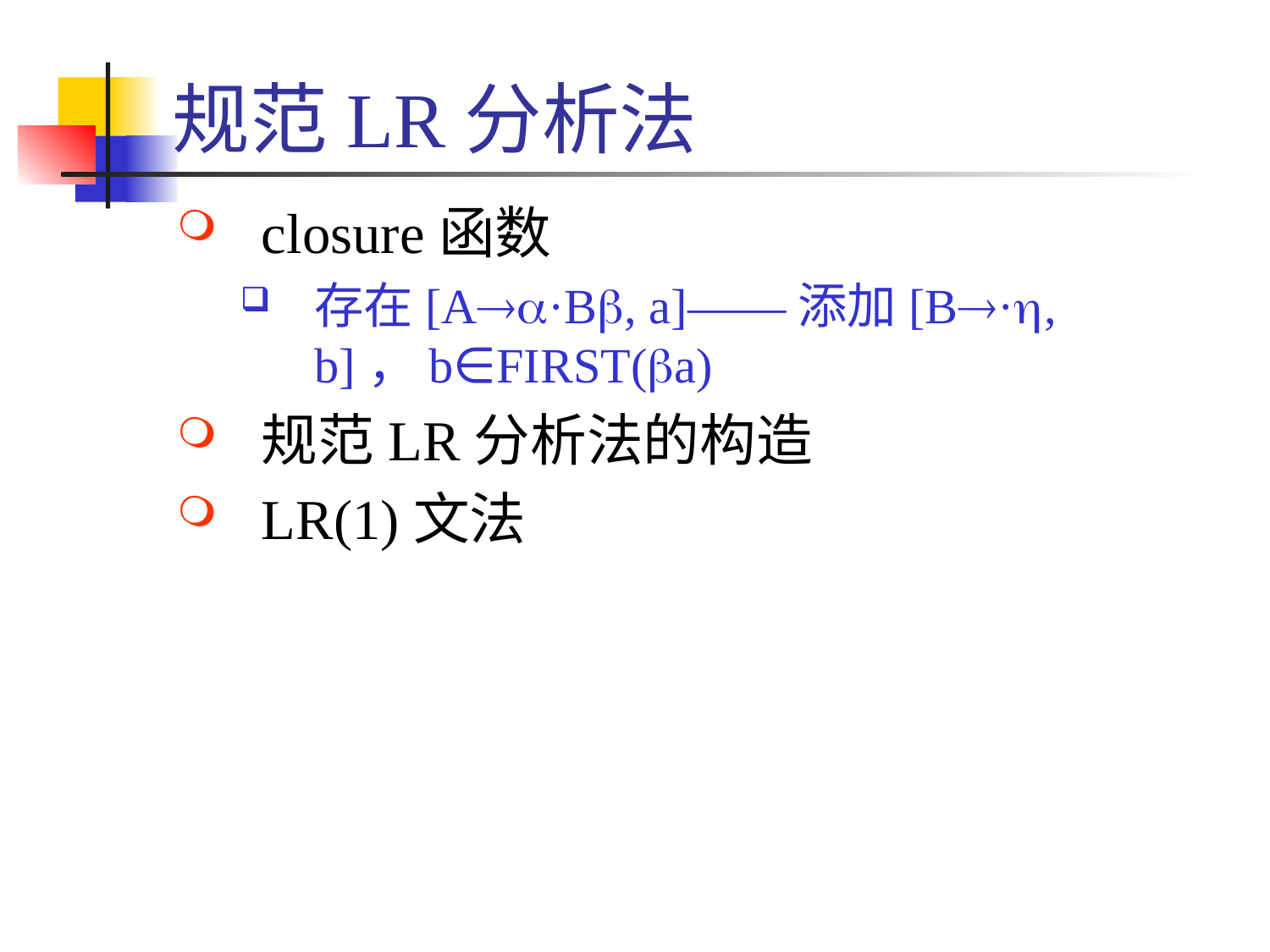

# 规范LR分析法
closure函数
存在[A→α·Bβ, a]——添加[B→·η, b]，b∈FIRST(βa)
规范LR分析法的构造
LR(1)文法